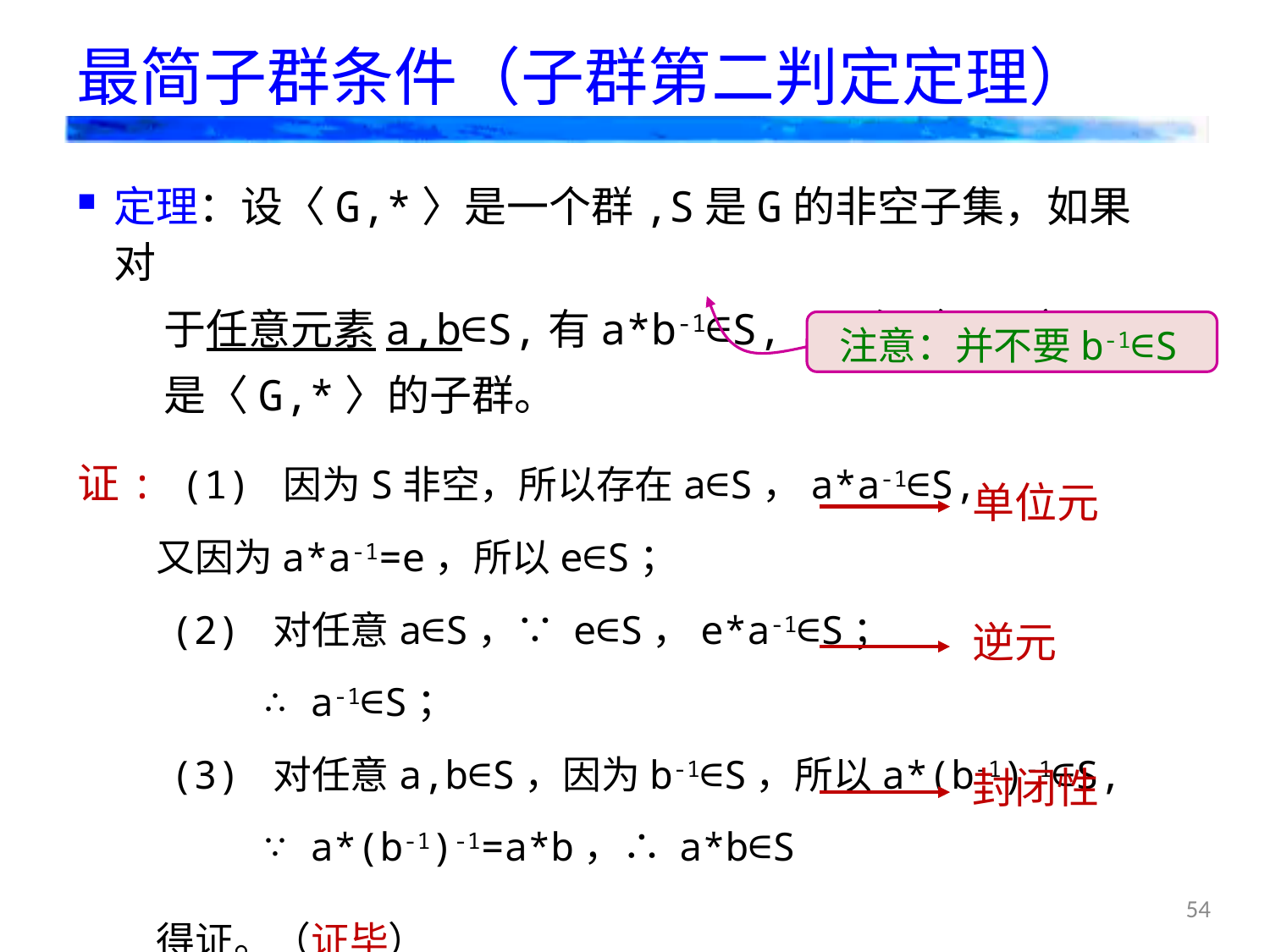

# 最简子群条件（子群第二判定定理）
定理：设〈G,*〉是一个群,S是G的非空子集，如果对
        于任意元素a,b∈S,有a*b-1∈S, 那么〈S,*〉
        是〈G,*〉的子群。
证: (1) 因为S非空，所以存在a∈S，a*a-1∈S,
        又因为a*a-1=e，所以e∈S；
    (2) 对任意a∈S，∵ e∈S，e*a-1∈S；
        ∴ a-1∈S；
    (3) 对任意a,b∈S，因为b-1∈S，所以a*(b-1)-1∈S,
        ∵ a*(b-1)-1=a*b，∴ a*b∈S
        得证。（证毕）

注意：并不要b-1∈S
单位元
逆元
封闭性
54